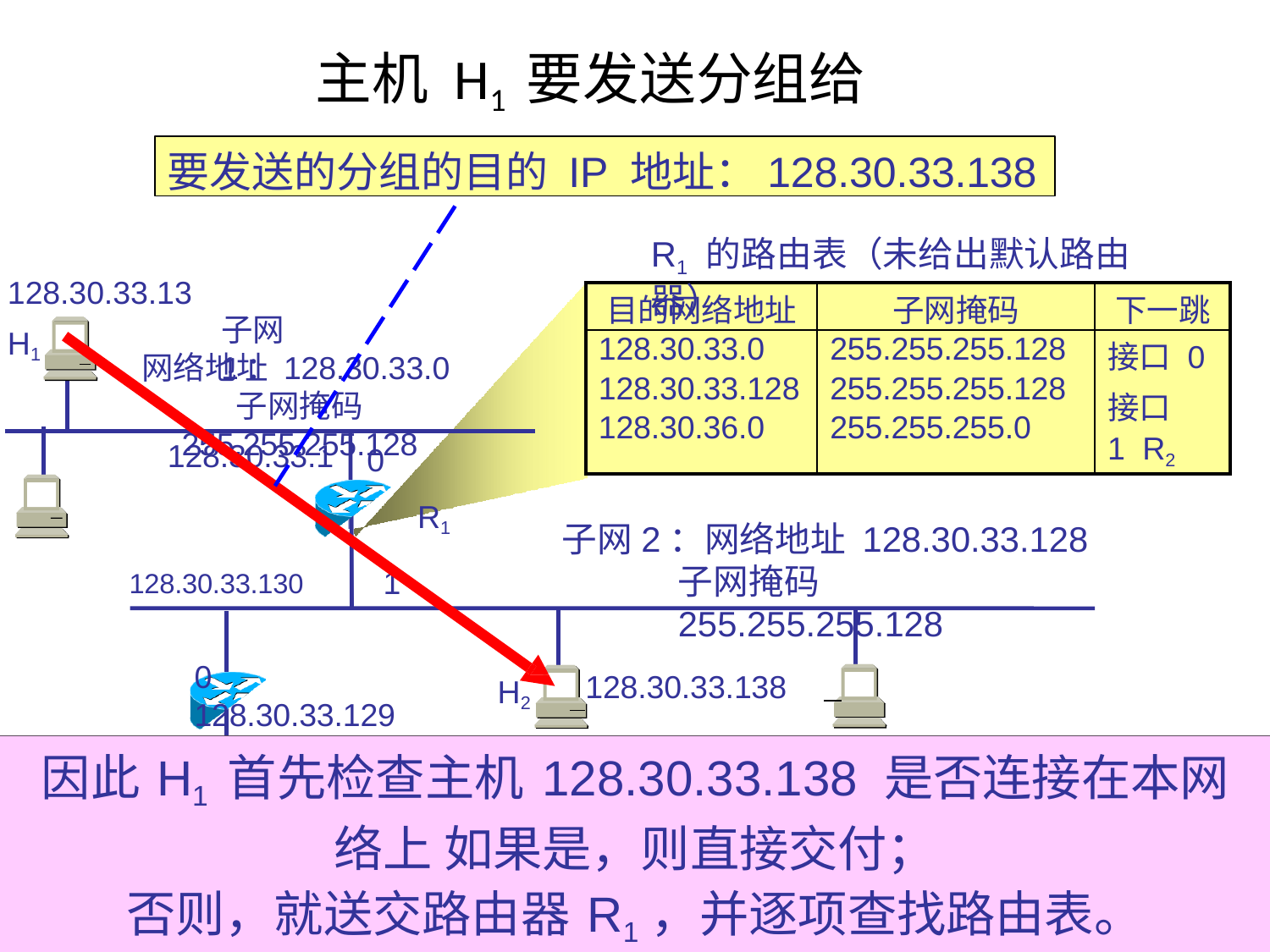

# 主机H1 要发送分组给H2
要发送的分组的目的 IP 地址：128.30.33.138

R1 的路由表（未给出默认路由器）
128.30.33.13
| 目的网络地址 | 子网掩码 | 下一跳 |
| --- | --- | --- |
| 128.30.33.0 128.30.33.128 128.30.36.0 | 255.255.255.128 255.255.255.128 255.255.255.0 | 接口 0 接口 1 R2 |

子网1：

H1

网络地址 128.30.33.0
子网掩码 255.255.255.128

128.30.33.1
0

R1

子网2：网络地址 128.30.33.128
子网掩码 255.255.255.128

128.30.33.130	1

0	128.30.33.129
R2

   128.30.33.138

H2

因此H1 首先检查主机128.30.33.138 是否连接在本网络上 如果是，则直接交付；
否则，就送交路由器R1，并逐项查找路由表。
1	128.30.36.2

子网3：网络地址 128.30.36.0
H3	128.30.36.12	子网掩码 255.255.255.0
请注意：H1 并不知道H2 连接在哪一个网络上。
H1 仅仅知道H2 的IP 地址是
128.30.33.138